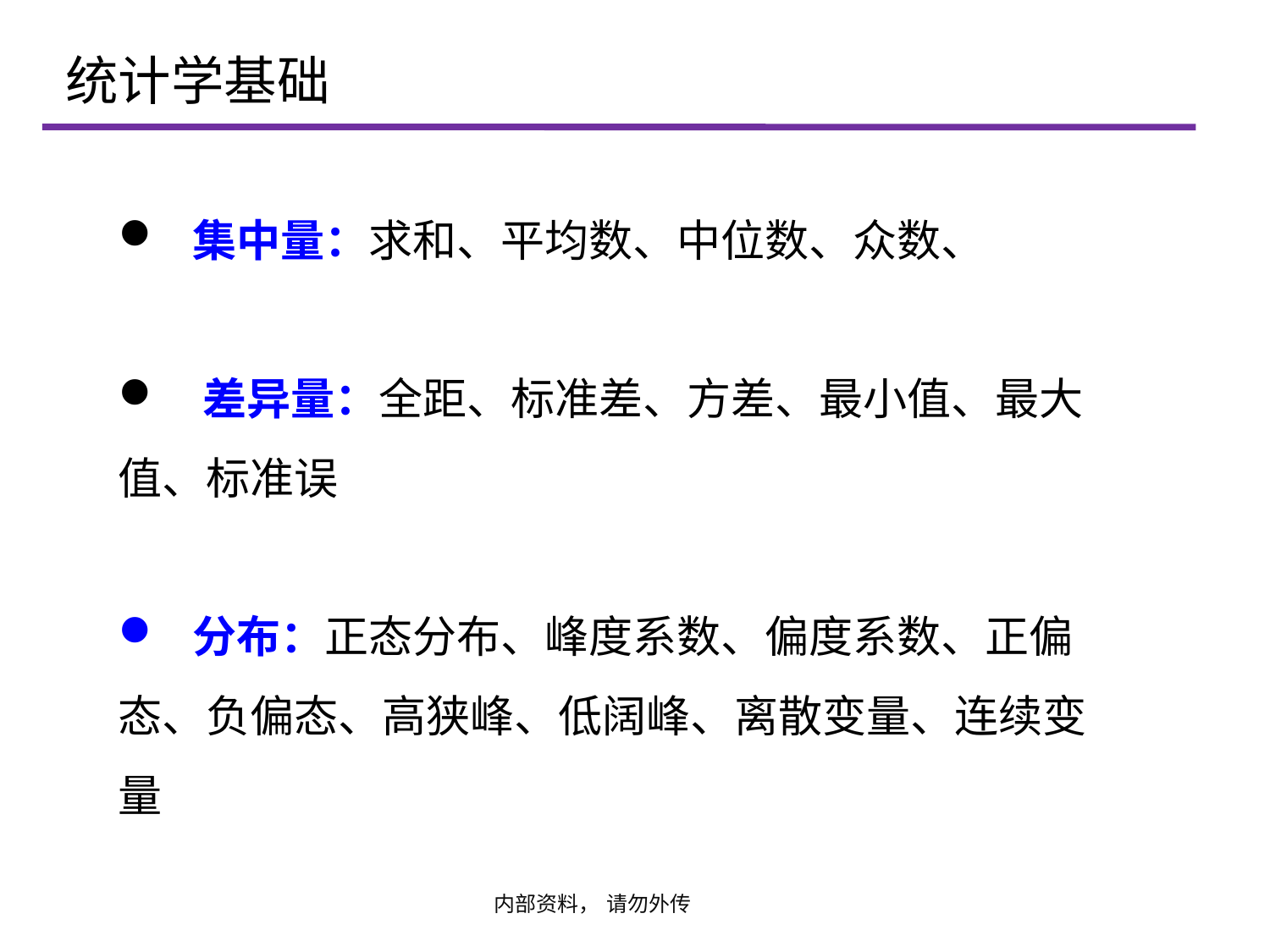

# 统计学基础
  集中量：求和、平均数、中位数、众数、

   差异量：全距、标准差、方差、最小值、最大值、标准误

  分布：正态分布、峰度系数、偏度系数、正偏态、负偏态、高狭峰、低阔峰、离散变量、连续变量

内部资料， 请勿外传